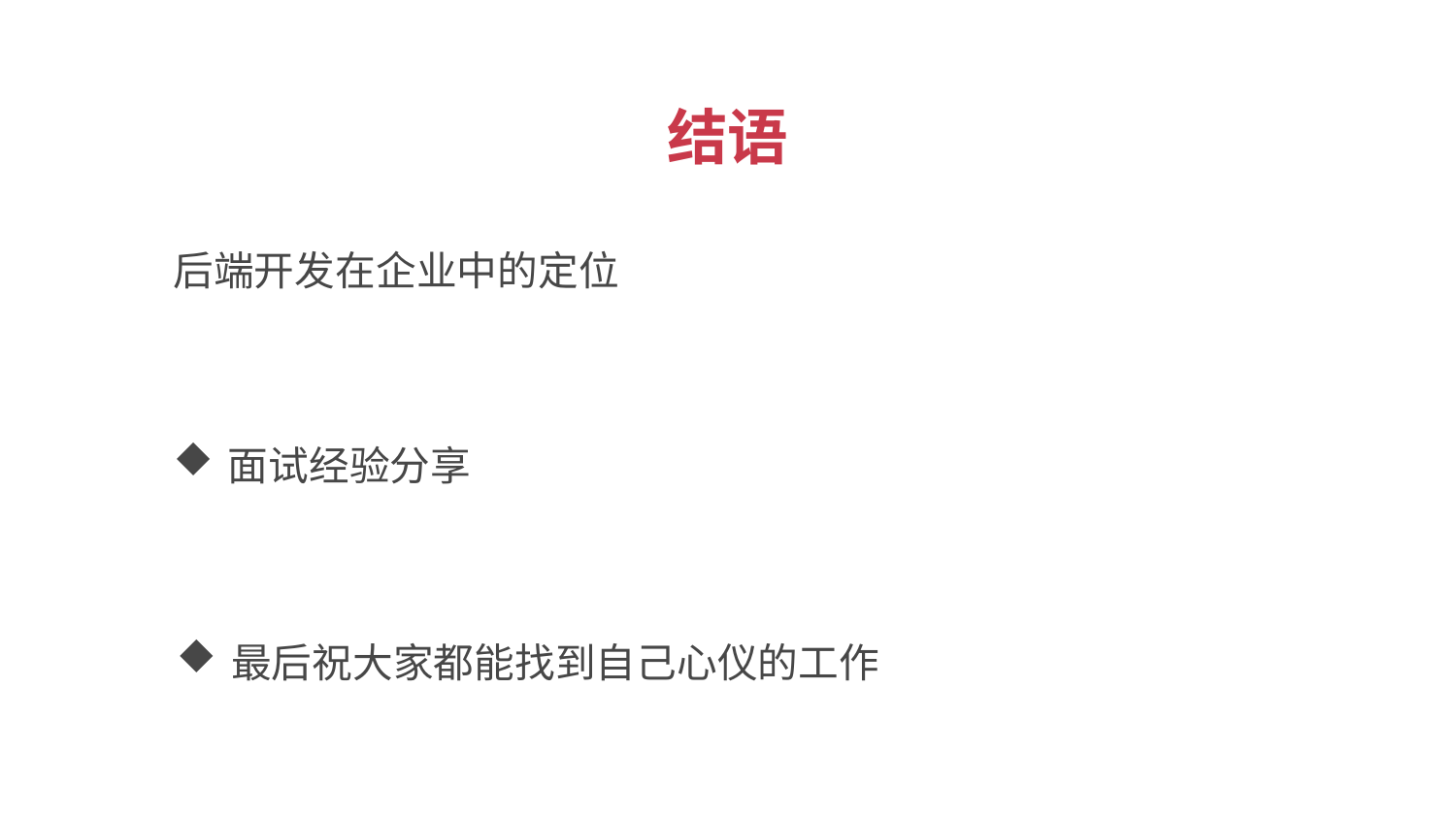

结语
后端开发在企业中的定位
面试经验分享
最后祝大家都能找到自己心仪的工作